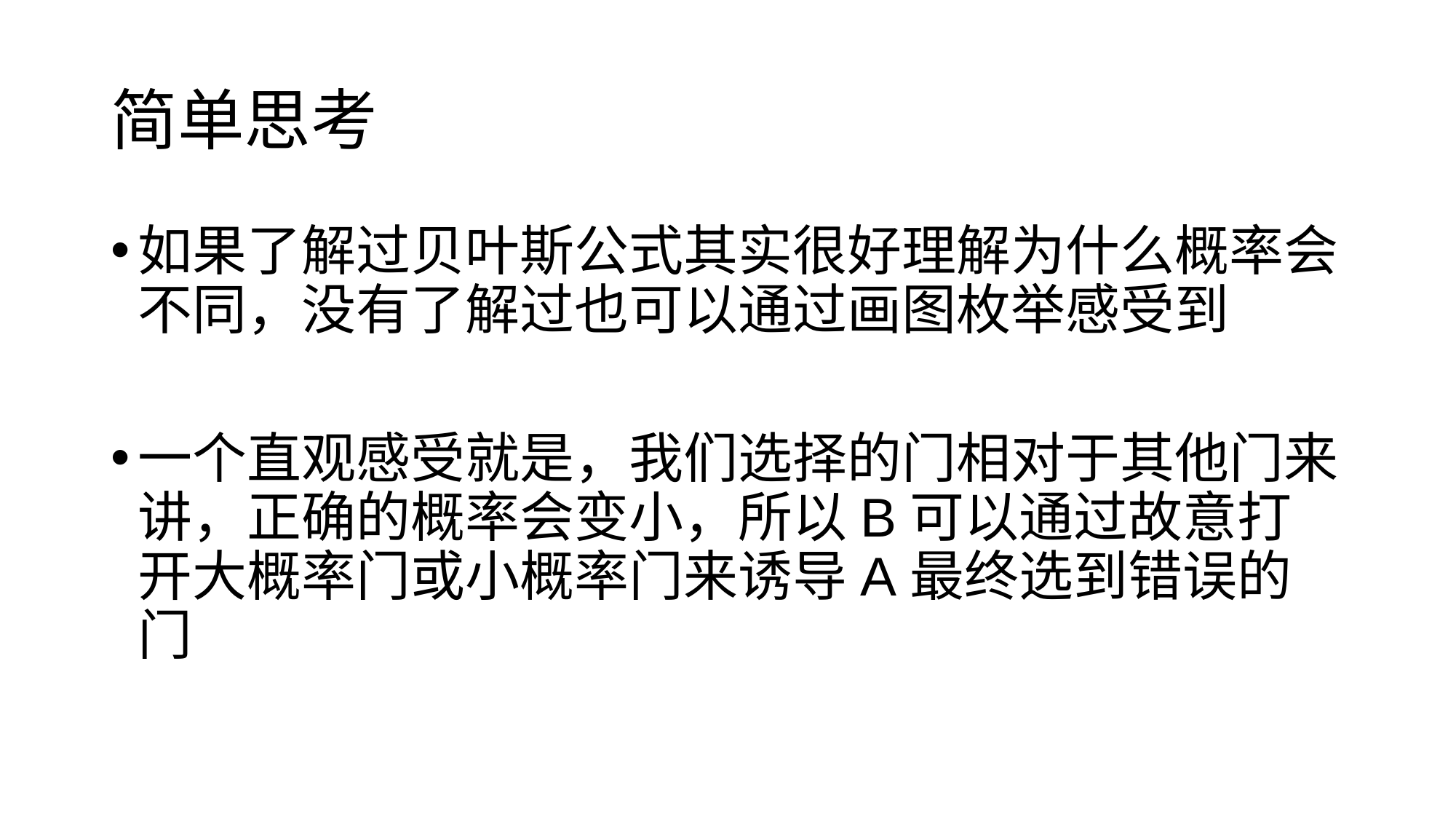

# 简单思考
如果了解过贝叶斯公式其实很好理解为什么概率会不同，没有了解过也可以通过画图枚举感受到

一个直观感受就是，我们选择的门相对于其他门来讲，正确的概率会变小，所以B可以通过故意打开大概率门或小概率门来诱导A最终选到错误的门